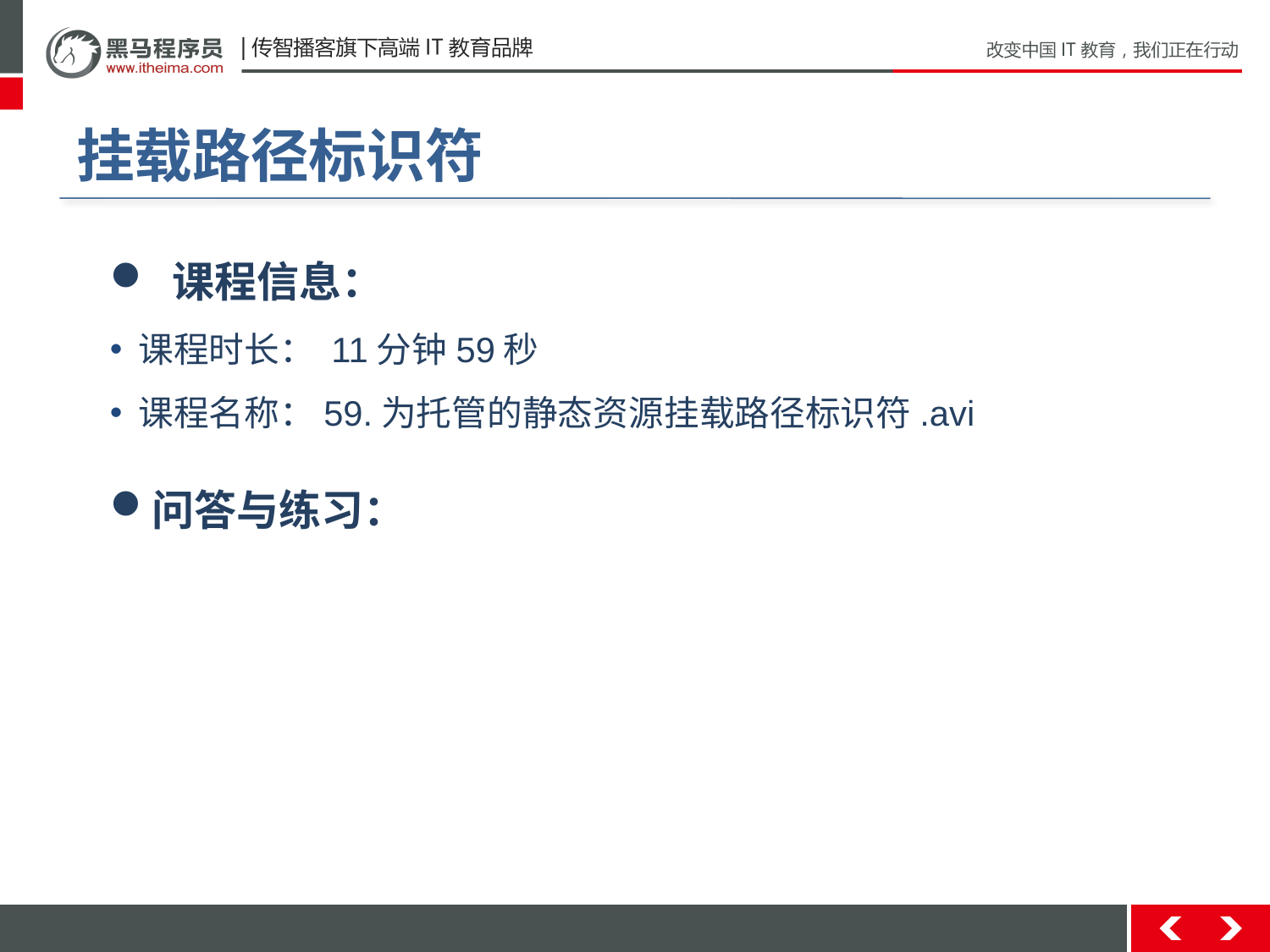

# 挂载路径标识符
 课程信息：
 课程时长： 11分钟59秒
 课程名称：59.为托管的静态资源挂载路径标识符.avi
问答与练习：